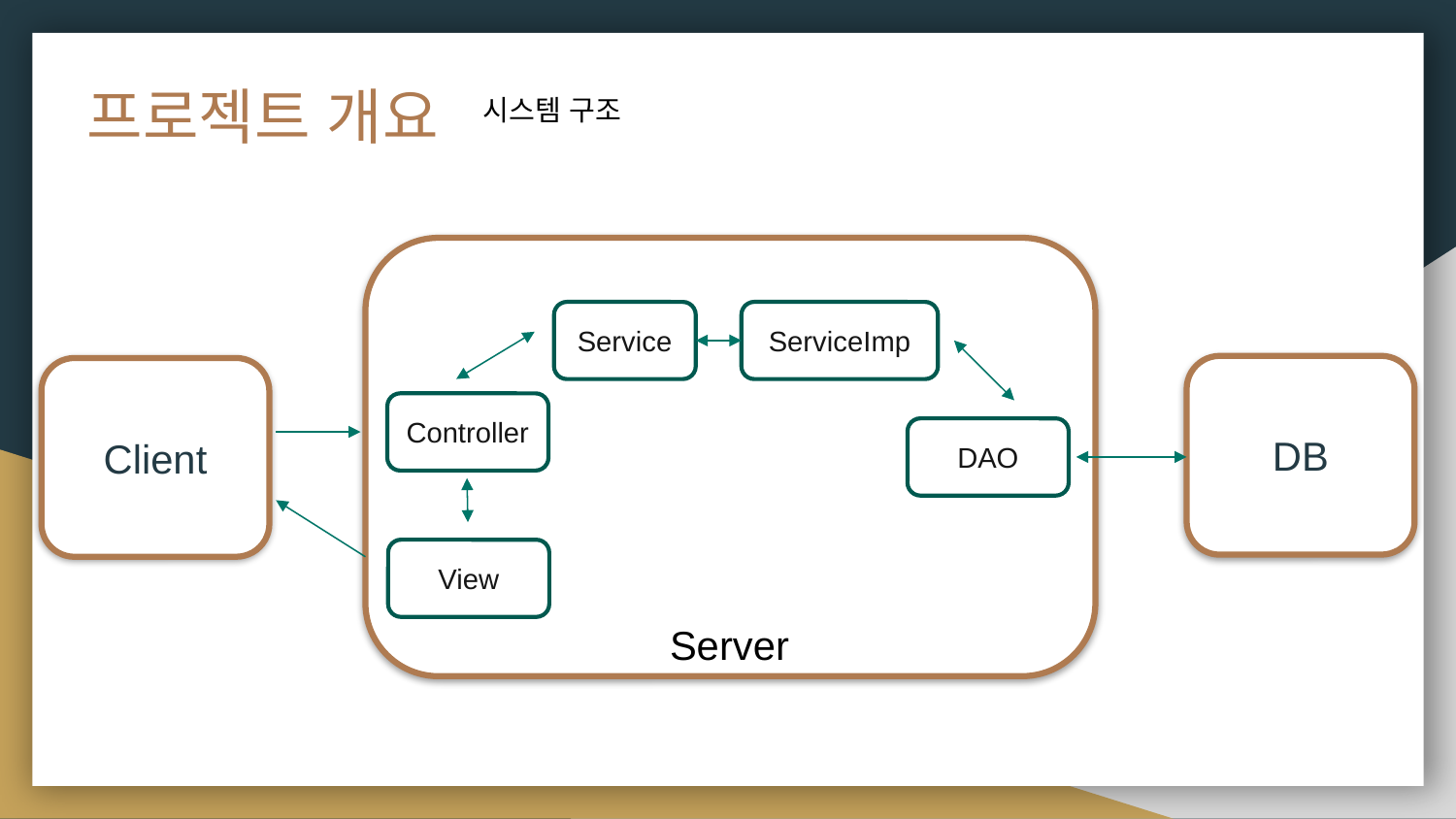

# 프로젝트 개요
시스템 구조

Service
ServiceImp
DB
Client
Controller
DAO
View
Server